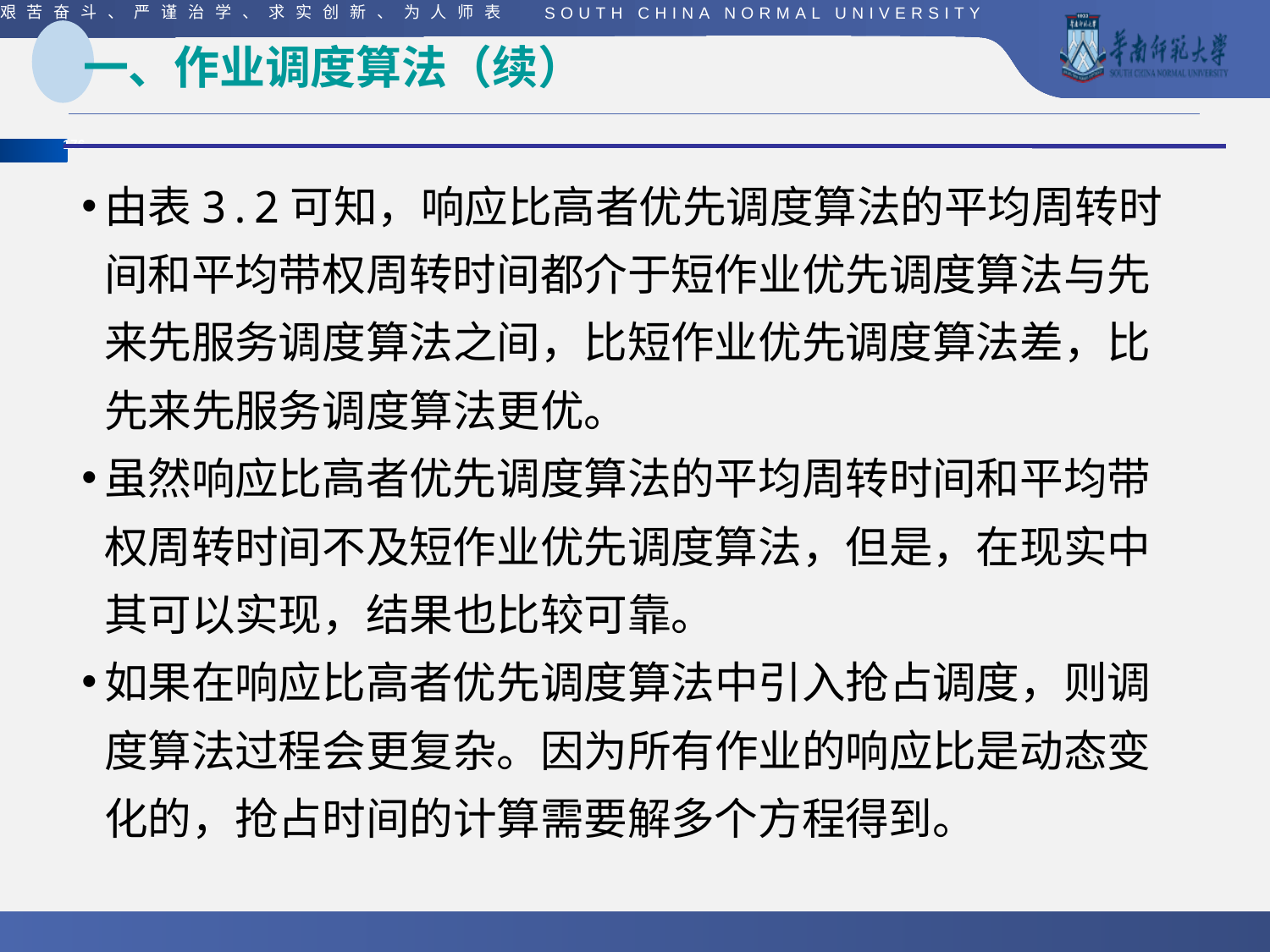

# 一、作业调度算法（续）
由表3.2可知，响应比高者优先调度算法的平均周转时间和平均带权周转时间都介于短作业优先调度算法与先来先服务调度算法之间，比短作业优先调度算法差，比先来先服务调度算法更优。
虽然响应比高者优先调度算法的平均周转时间和平均带权周转时间不及短作业优先调度算法，但是，在现实中其可以实现，结果也比较可靠。
如果在响应比高者优先调度算法中引入抢占调度，则调度算法过程会更复杂。因为所有作业的响应比是动态变化的，抢占时间的计算需要解多个方程得到。

176